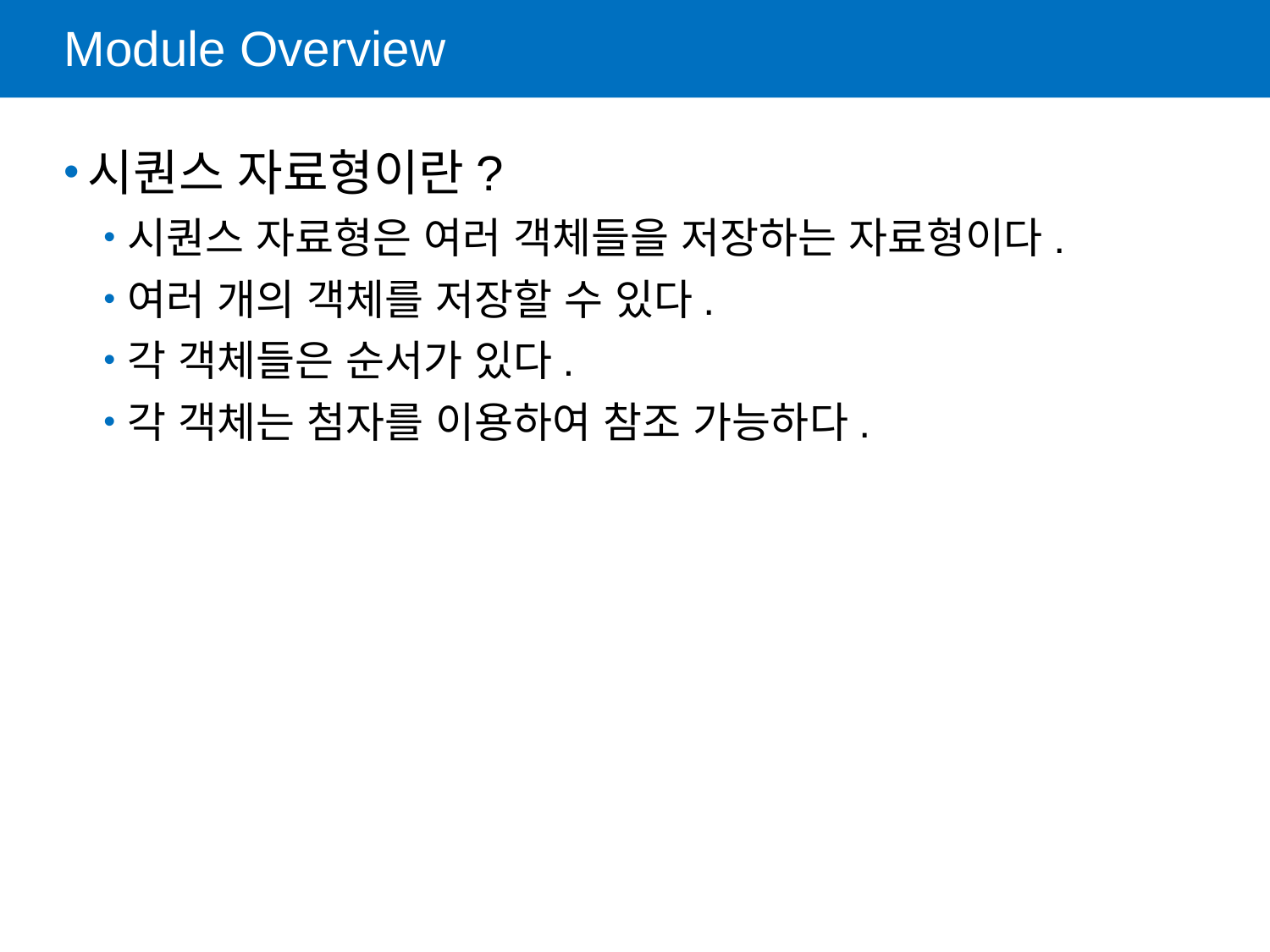

# Module Overview
시퀀스 자료형이란?
시퀀스 자료형은 여러 객체들을 저장하는 자료형이다.
여러 개의 객체를 저장할 수 있다.
각 객체들은 순서가 있다.
각 객체는 첨자를 이용하여 참조 가능하다.